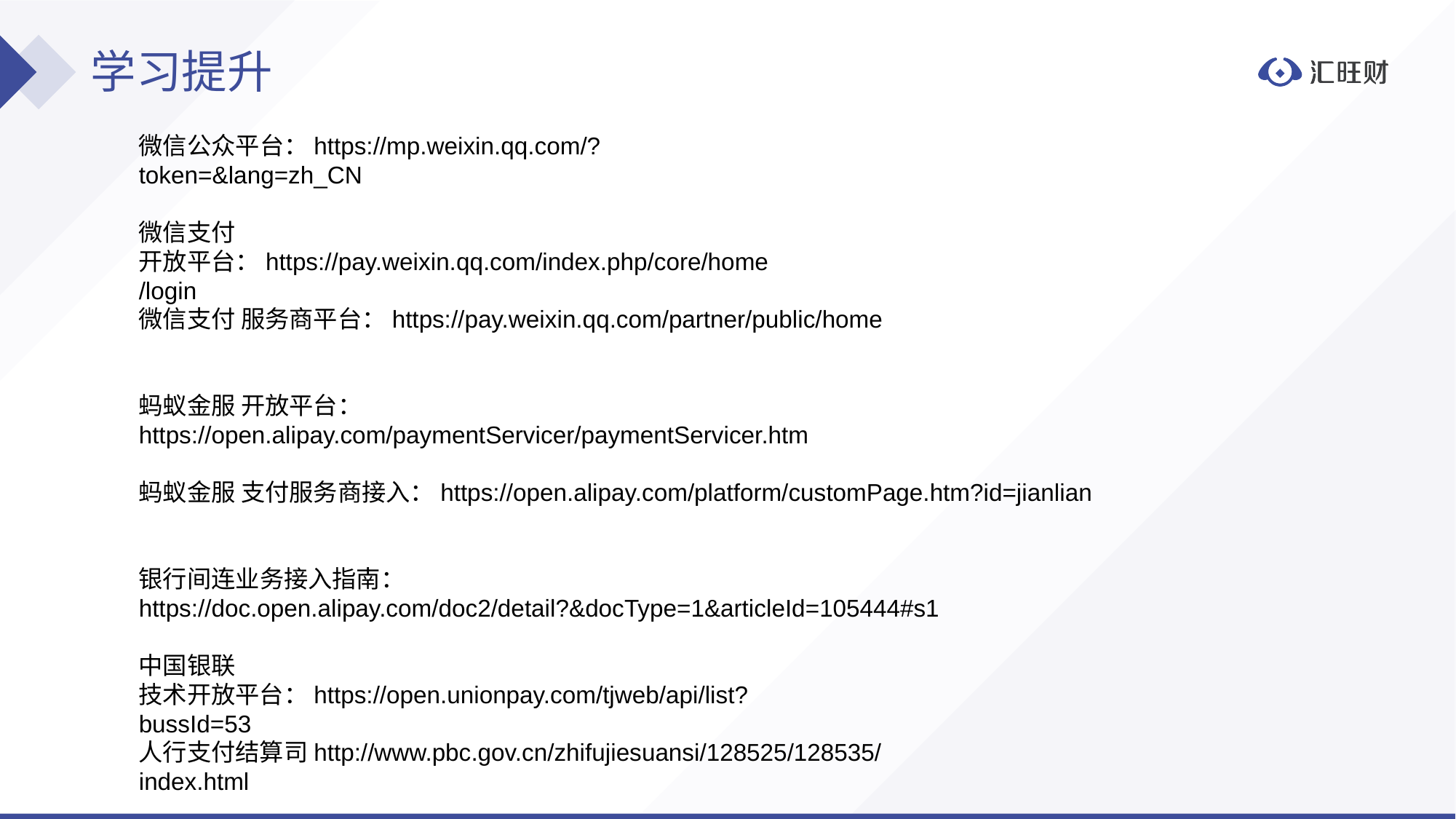

学习提升
微信公众平台：https://mp.weixin.qq.com/?token=&lang=zh_CN
微信支付 开放平台：https://pay.weixin.qq.com/index.php/core/home/login
微信支付 服务商平台：https://pay.weixin.qq.com/partner/public/home
蚂蚁金服 开放平台：
https://open.alipay.com/paymentServicer/paymentServicer.htm
蚂蚁金服 支付服务商接入：https://open.alipay.com/platform/customPage.htm?id=jianlian
银行间连业务接入指南：
https://doc.open.alipay.com/doc2/detail?&docType=1&articleId=105444#s1
中国银联 技术开放平台：https://open.unionpay.com/tjweb/api/list?bussId=53
人行支付结算司http://www.pbc.gov.cn/zhifujiesuansi/128525/128535/index.html